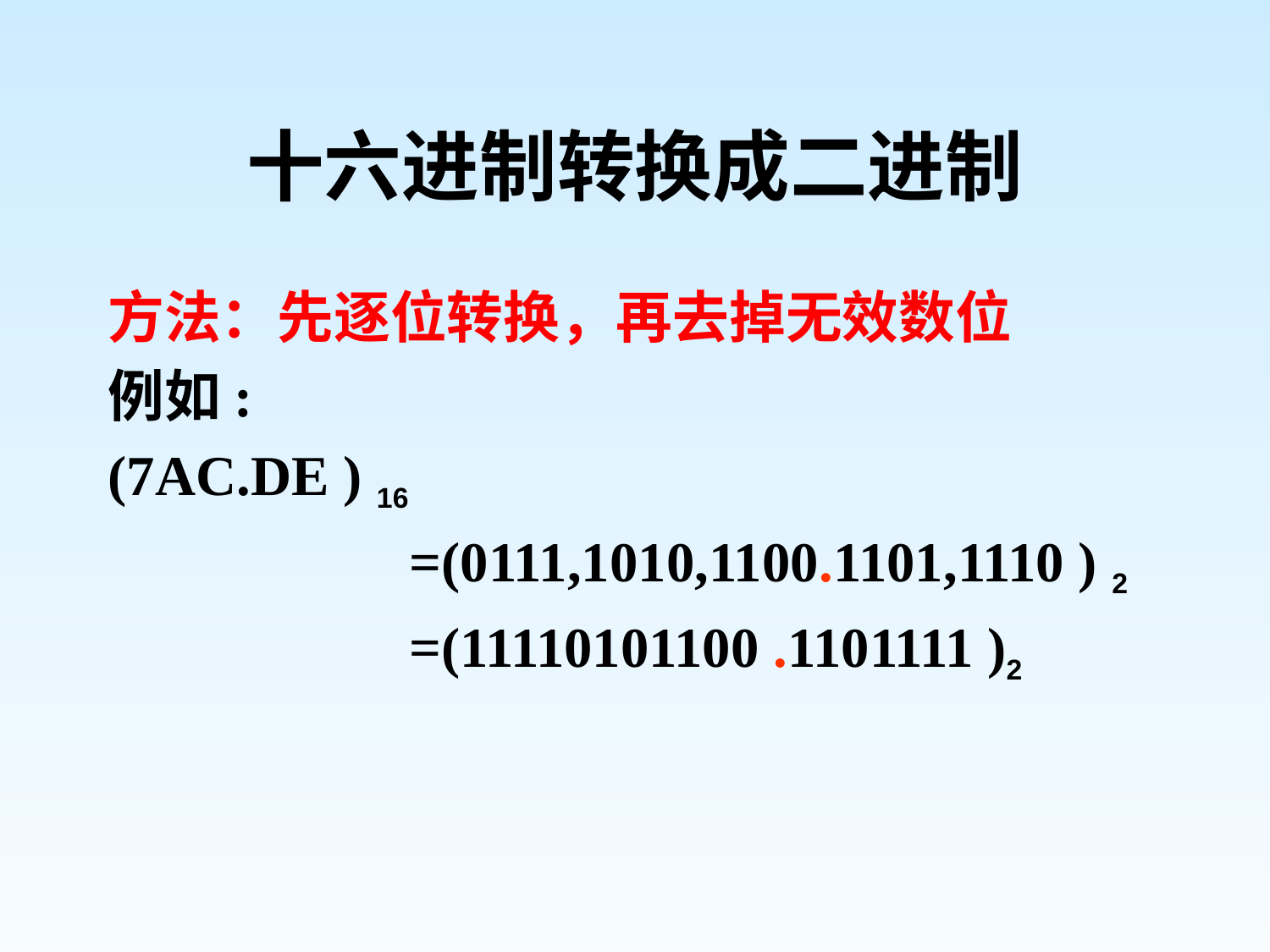

# 十六进制转换成二进制
方法：先逐位转换，再去掉无效数位
例如:
(7AC.DE ) 16
			=(0111,1010,1100.1101,1110 ) 2
			=(11110101100 .1101111 )2

22